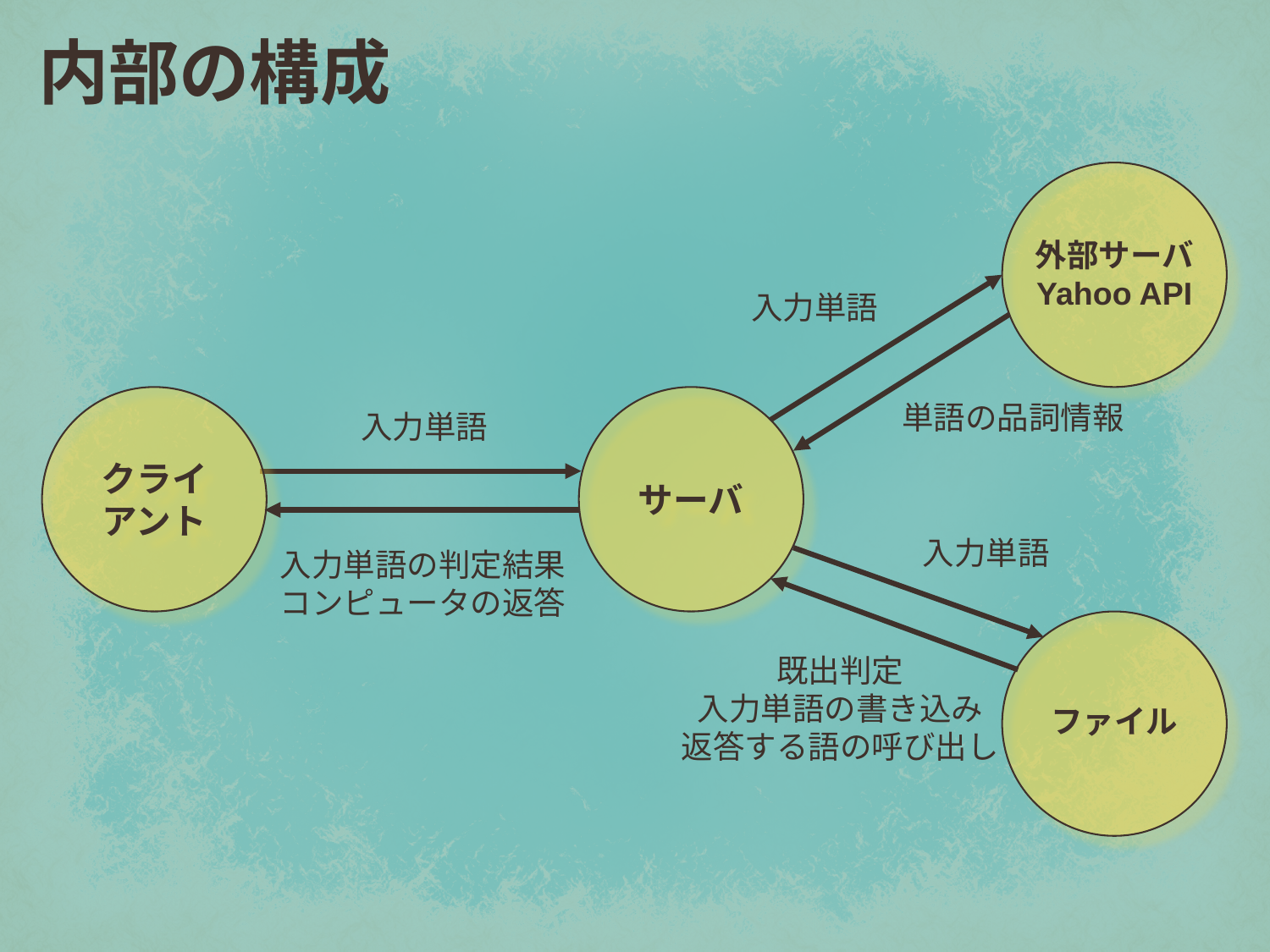

# 内部の構成

外部サーバ
Yahoo API
入力単語
クライアント
サーバ
単語の品詞情報
入力単語
入力単語
入力単語の判定結果
コンピュータの返答

既出判定
入力単語の書き込み
返答する語の呼び出し
ファイル